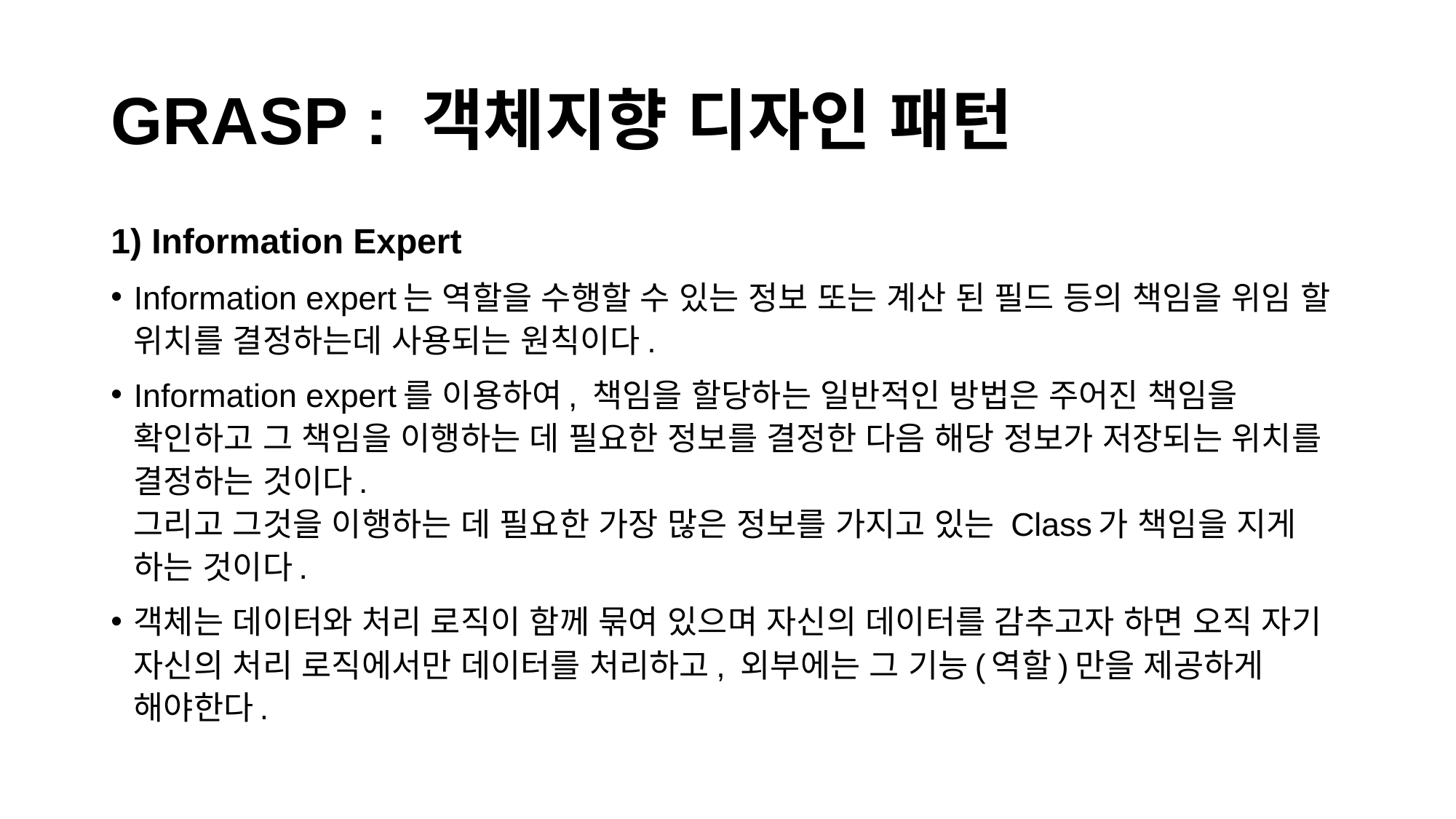

# GRASP : 객체지향 디자인 패턴
1) Information Expert
Information expert는 역할을 수행할 수 있는 정보 또는 계산 된 필드 등의 책임을 위임 할 위치를 결정하는데 사용되는 원칙이다.
Information expert를 이용하여, 책임을 할당하는 일반적인 방법은 주어진 책임을 확인하고 그 책임을 이행하는 데 필요한 정보를 결정한 다음 해당 정보가 저장되는 위치를 결정하는 것이다.
그리고 그것을 이행하는 데 필요한 가장 많은 정보를 가지고 있는 Class가 책임을 지게 하는 것이다.
객체는 데이터와 처리 로직이 함께 묶여 있으며 자신의 데이터를 감추고자 하면 오직 자기 자신의 처리 로직에서만 데이터를 처리하고, 외부에는 그 기능(역할)만을 제공하게 해야한다.